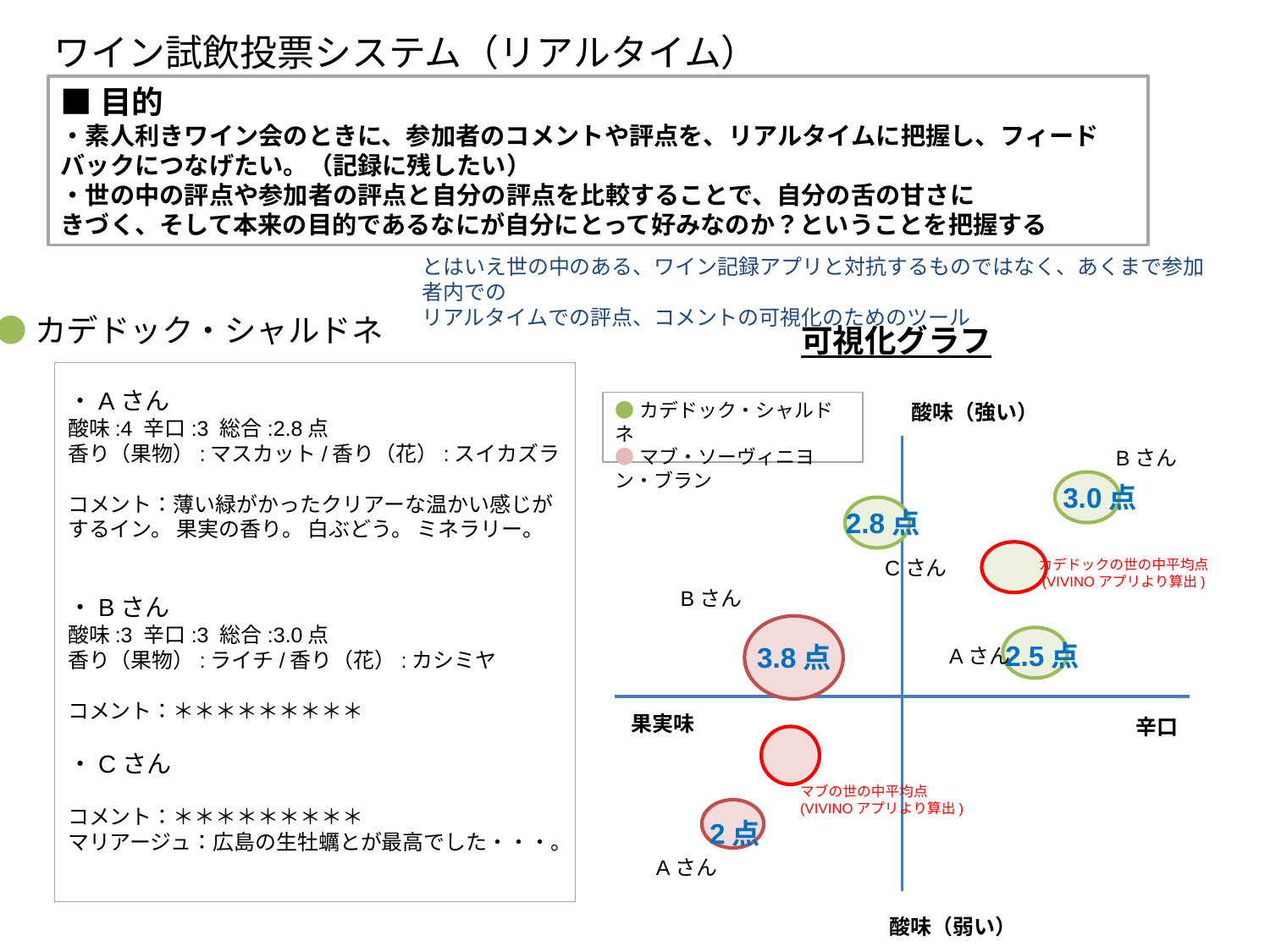

# ワイン試飲投票システム（リアルタイム）
■目的
・素人利きワイン会のときに、参加者のコメントや評点を、リアルタイムに把握し、フィードバックにつなげたい。（記録に残したい）
・世の中の評点や参加者の評点と自分の評点を比較することで、自分の舌の甘さに
きづく、そして本来の目的であるなにが自分にとって好みなのか？ということを把握する
とはいえ世の中のある、ワイン記録アプリと対抗するものではなく、あくまで参加者内での
リアルタイムでの評点、コメントの可視化のためのツール
●カデドック・シャルドネ
可視化グラフ
・Aさん
酸味:4 辛口:3 総合:2.8点
香り（果物）:マスカット/香り（花）:スイカズラ

コメント：薄い緑がかったクリアーな温かい感じがするイン。 果実の香り。 白ぶどう。 ミネラリー。

・Bさん
酸味:3 辛口:3 総合:3.0点
香り（果物）:ライチ/香り（花）:カシミヤ

コメント：＊＊＊＊＊＊＊＊＊

・Cさん

コメント：＊＊＊＊＊＊＊＊＊
マリアージュ：広島の生牡蠣とが最高でした・・・。

●カデドック・シャルドネ
●マブ・ソーヴィニヨン・ブラン
酸味（強い）
果実味
辛口
酸味（弱い）
Bさん

3.0点

2.8点

Cさん
カデドックの世の中平均点
(VIVINOアプリより算出)
Bさん

2.5点
3.8点
Aさん

マブの世の中平均点
(VIVINOアプリより算出)

2点
Aさん